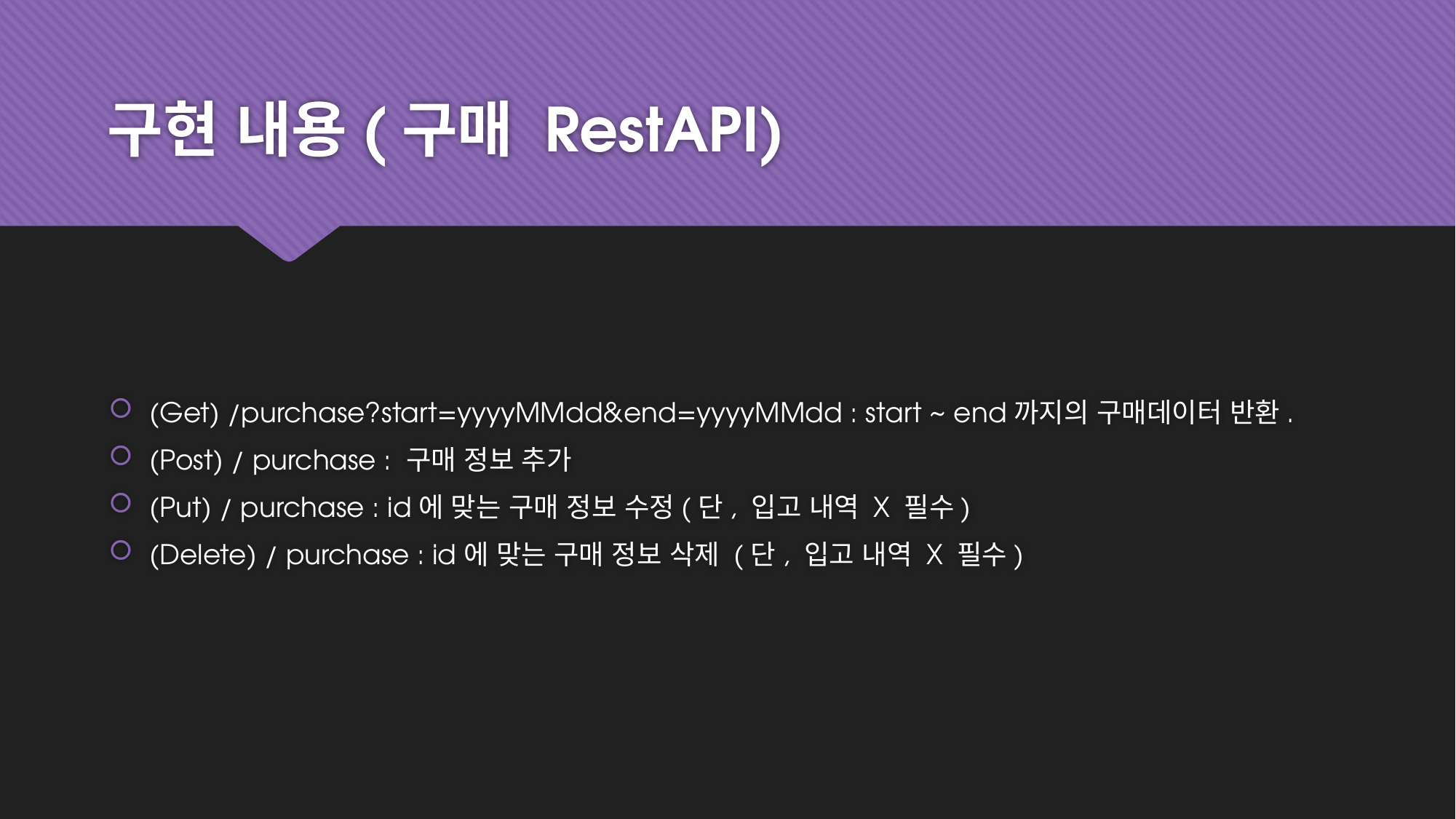

# 구현 내용(구매 RestAPI)
(Get) /purchase?start=yyyyMMdd&end=yyyyMMdd : start ~ end까지의 구매데이터 반환.
(Post) / purchase : 구매 정보 추가
(Put) / purchase : id에 맞는 구매 정보 수정(단, 입고 내역 X 필수)
(Delete) / purchase : id에 맞는 구매 정보 삭제 (단, 입고 내역 X 필수)